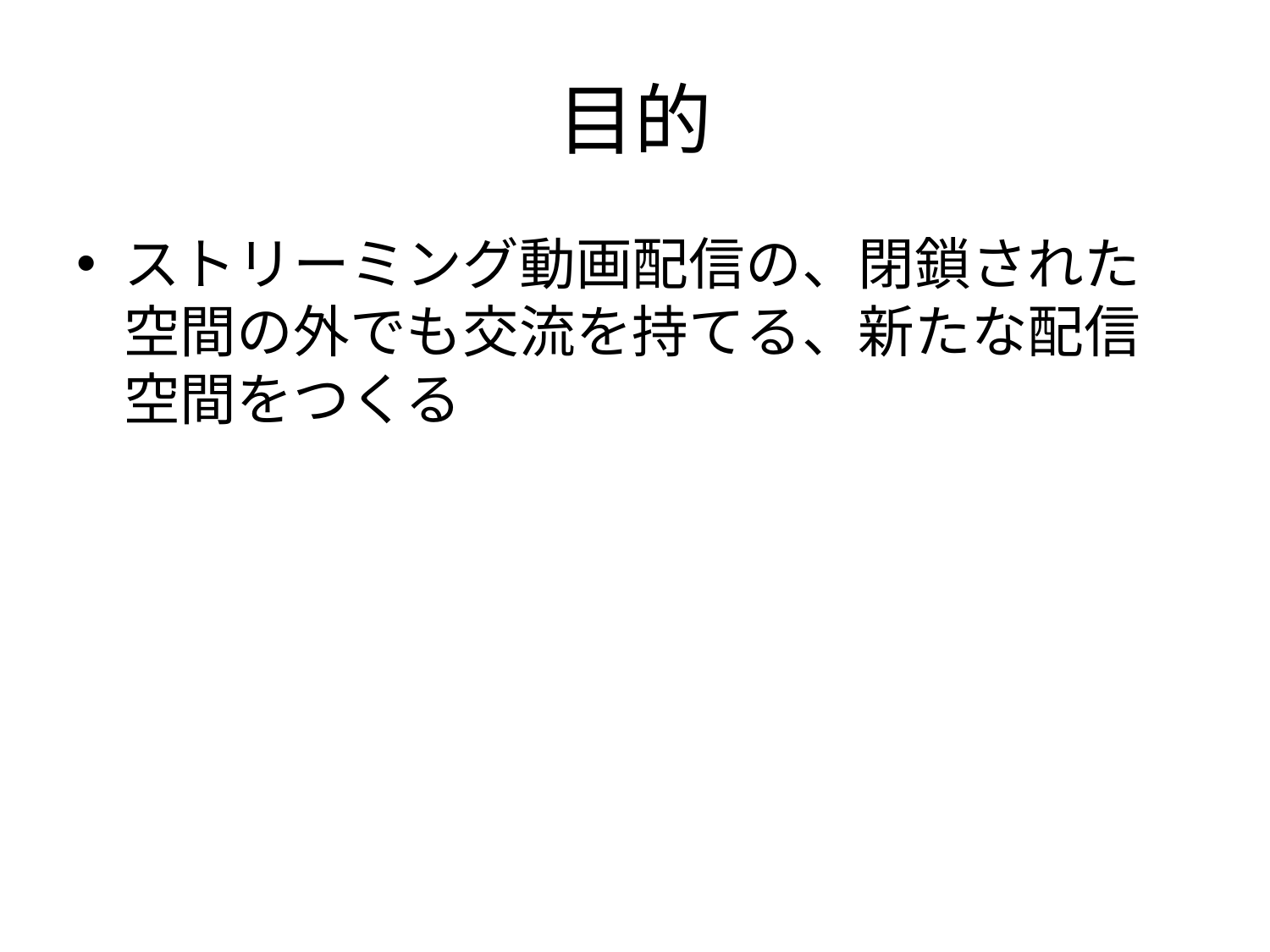

# 目的
ストリーミング動画配信の、閉鎖された空間の外でも交流を持てる、新たな配信空間をつくる